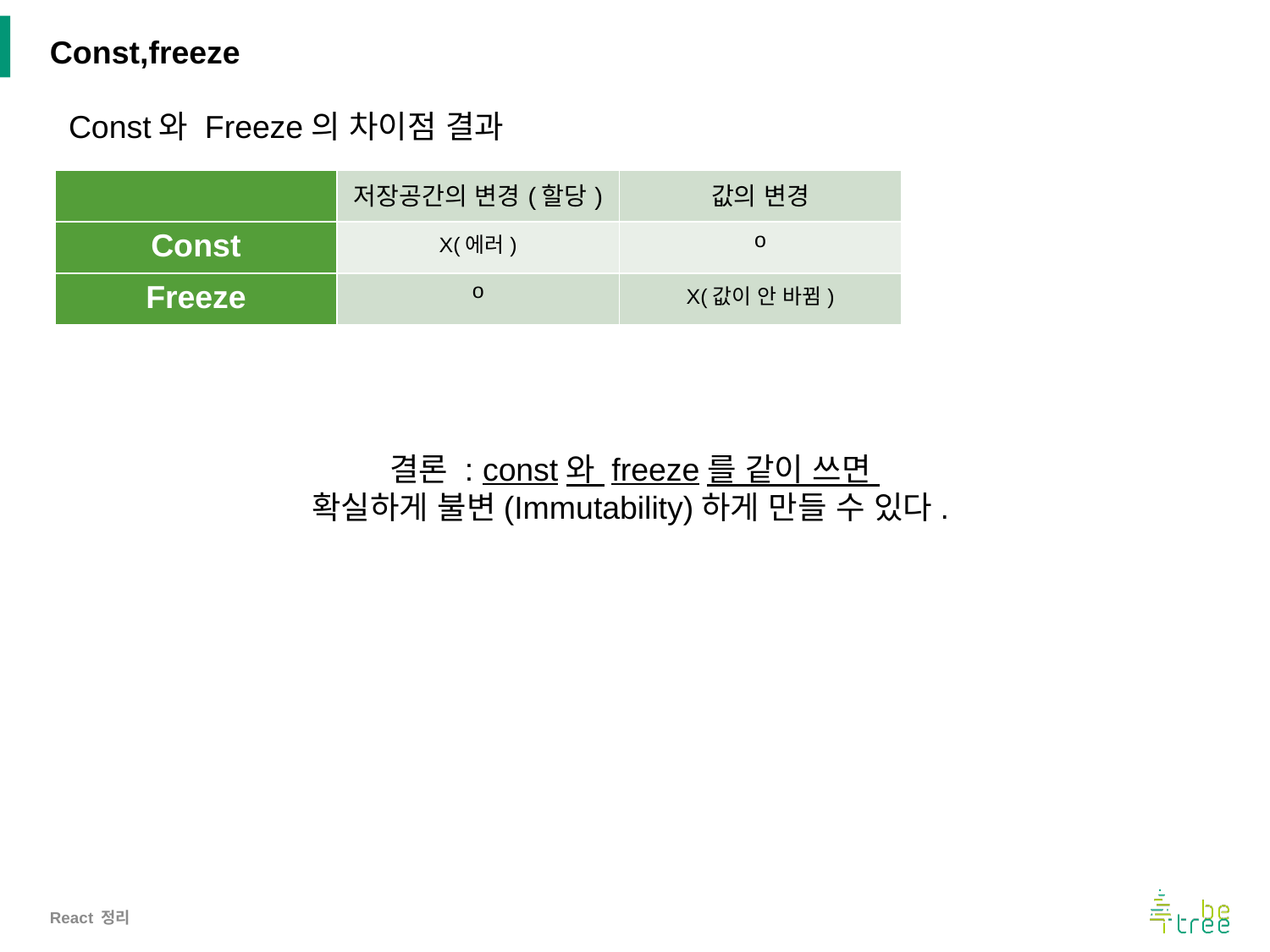

# Const,freeze
Const와 Freeze의 차이점 결과
|  | 저장공간의 변경(할당) | 값의 변경 |
| --- | --- | --- |
| Const | X(에러) | o |
| Freeze | o | X(값이 안 바뀜) |
결론 : const와 freeze를 같이 쓰면
확실하게 불변(Immutability)하게 만들 수 있다.
React 정리